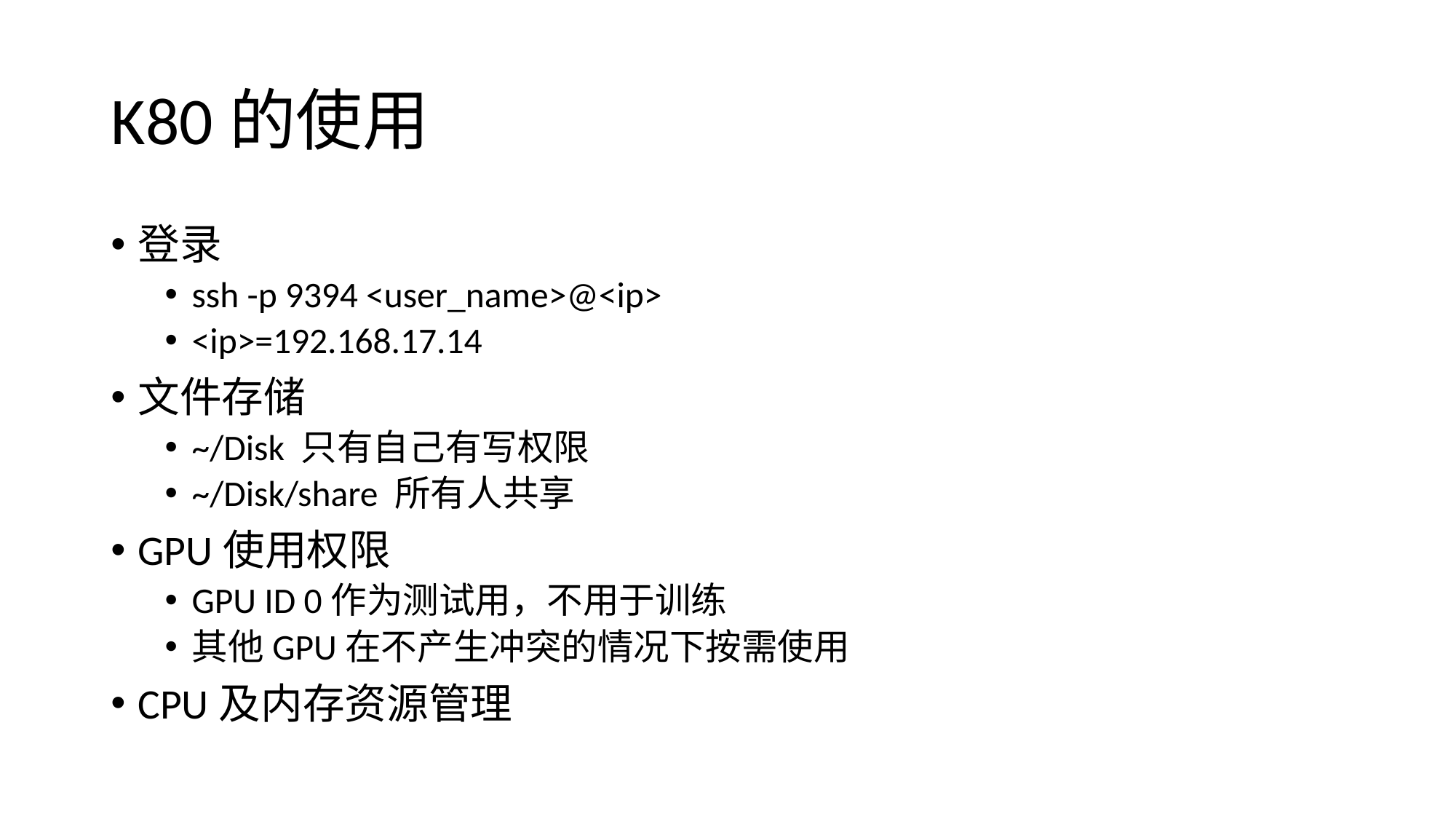

# K80的使用
登录
ssh -p 9394 <user_name>@<ip>
<ip>=192.168.17.14
文件存储
~/Disk 只有自己有写权限
~/Disk/share 所有人共享
GPU使用权限
GPU ID 0作为测试用，不用于训练
其他GPU在不产生冲突的情况下按需使用
CPU及内存资源管理